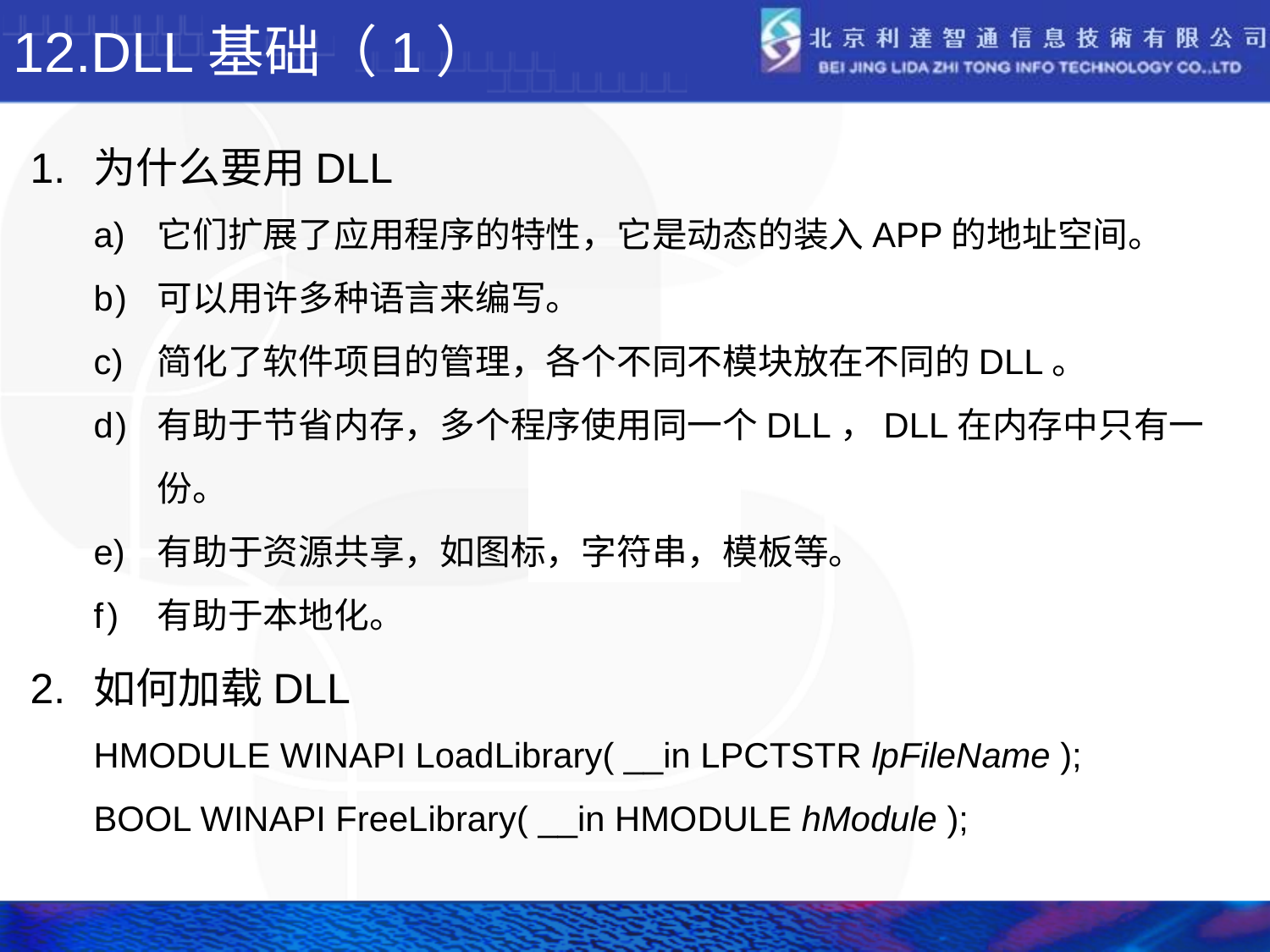

# DLL基础（1）
为什么要用DLL
它们扩展了应用程序的特性，它是动态的装入APP的地址空间。
可以用许多种语言来编写。
简化了软件项目的管理，各个不同不模块放在不同的DLL。
有助于节省内存，多个程序使用同一个DLL，DLL在内存中只有一份。
有助于资源共享，如图标，字符串，模板等。
有助于本地化。
如何加载DLL
	HMODULE WINAPI LoadLibrary( __in LPCTSTR lpFileName );
	BOOL WINAPI FreeLibrary( __in HMODULE hModule );